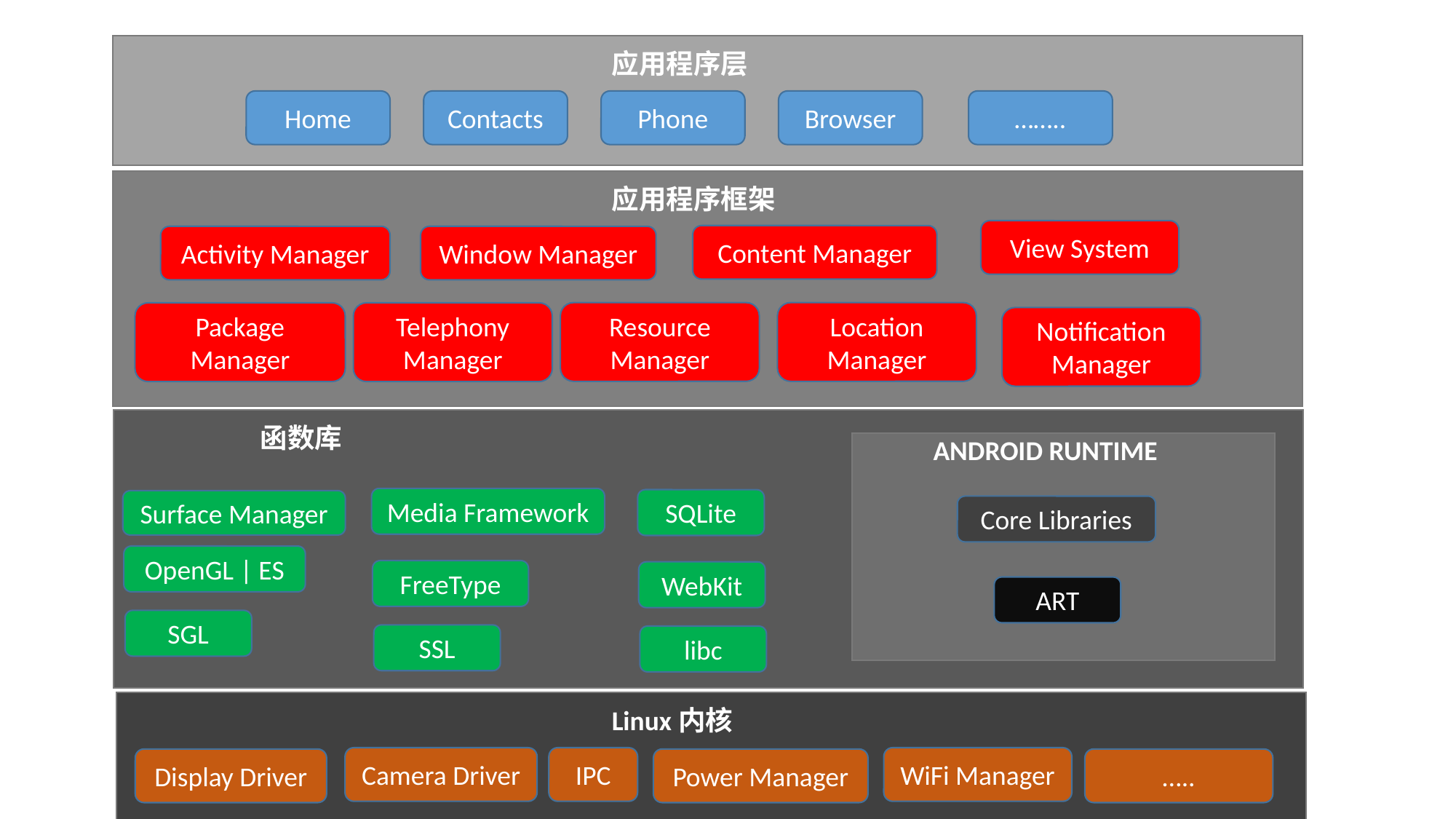

asdf
应用程序层
Home
Contacts
Phone
Browser
……..

应用程序框架
View System
Content Manager
Activity Manager
Window Manager
Resource Manager
Location Manager
Package Manager
Telephony Manager
Notification Manager

函数库
ANDROID RUNTIME

Media Framework
SQLite
Surface Manager
Core Libraries
OpenGL | ES
FreeType
WebKit
ART
SGL
SSL
libc

Linux内核
Camera Driver
IPC
WiFi Manager
Display Driver
Power Manager
…..